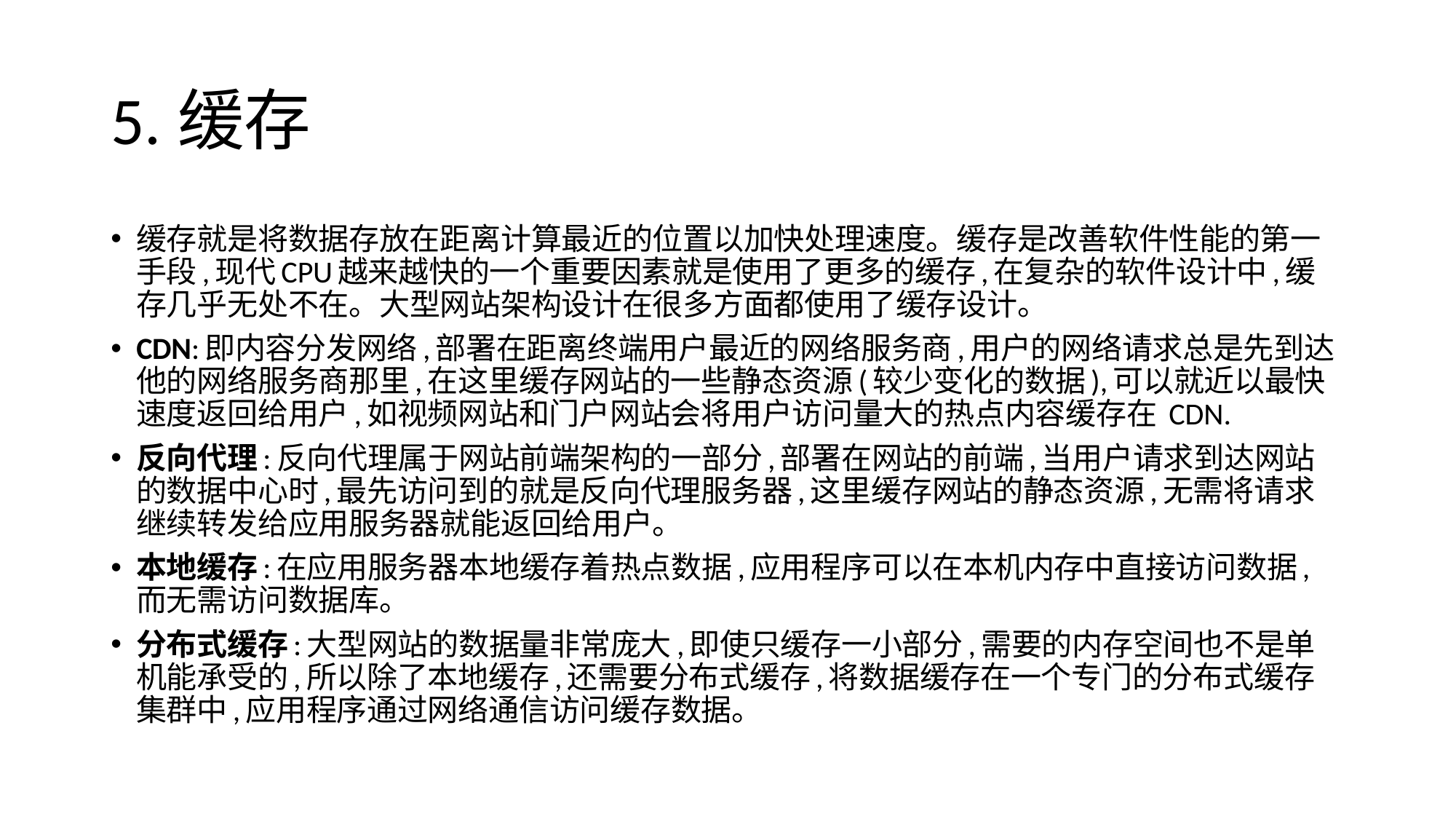

# 5.缓存
缓存就是将数据存放在距离计算最近的位置以加快处理速度。缓存是改善软件性能的第一手段,现代CPU越来越快的一个重要因素就是使用了更多的缓存,在复杂的软件设计中,缓存几乎无处不在。大型网站架构设计在很多方面都使用了缓存设计。
CDN:即内容分发网络,部署在距离终端用户最近的网络服务商,用户的网络请求总是先到达他的网络服务商那里,在这里缓存网站的一些静态资源(较少变化的数据),可以就近以最快速度返回给用户,如视频网站和门户网站会将用户访问量大的热点内容缓存在 CDN.
反向代理:反向代理属于网站前端架构的一部分,部署在网站的前端,当用户请求到达网站的数据中心时,最先访问到的就是反向代理服务器,这里缓存网站的静态资源,无需将请求继续转发给应用服务器就能返回给用户。
本地缓存:在应用服务器本地缓存着热点数据,应用程序可以在本机内存中直接访问数据,而无需访问数据库。
分布式缓存:大型网站的数据量非常庞大,即使只缓存一小部分,需要的内存空间也不是单机能承受的,所以除了本地缓存,还需要分布式缓存,将数据缓存在一个专门的分布式缓存集群中,应用程序通过网络通信访问缓存数据。